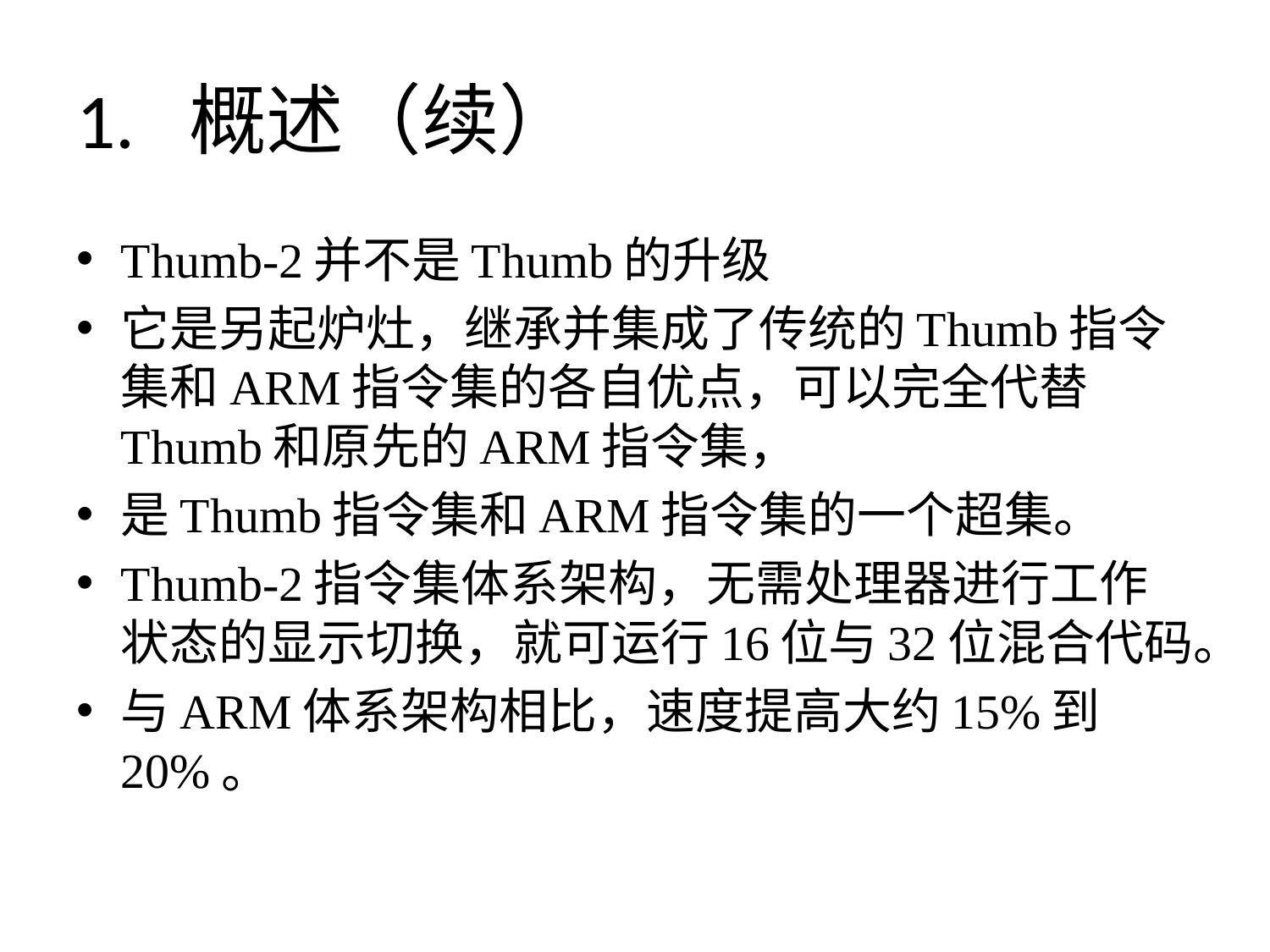

# 1.  概述（续）
Thumb-2并不是Thumb的升级
它是另起炉灶，继承并集成了传统的Thumb指令集和ARM指令集的各自优点，可以完全代替Thumb和原先的ARM指令集，
是Thumb指令集和ARM指令集的一个超集。
Thumb-2指令集体系架构，无需处理器进行工作状态的显示切换，就可运行16位与32位混合代码。
与ARM体系架构相比，速度提高大约15%到20%。